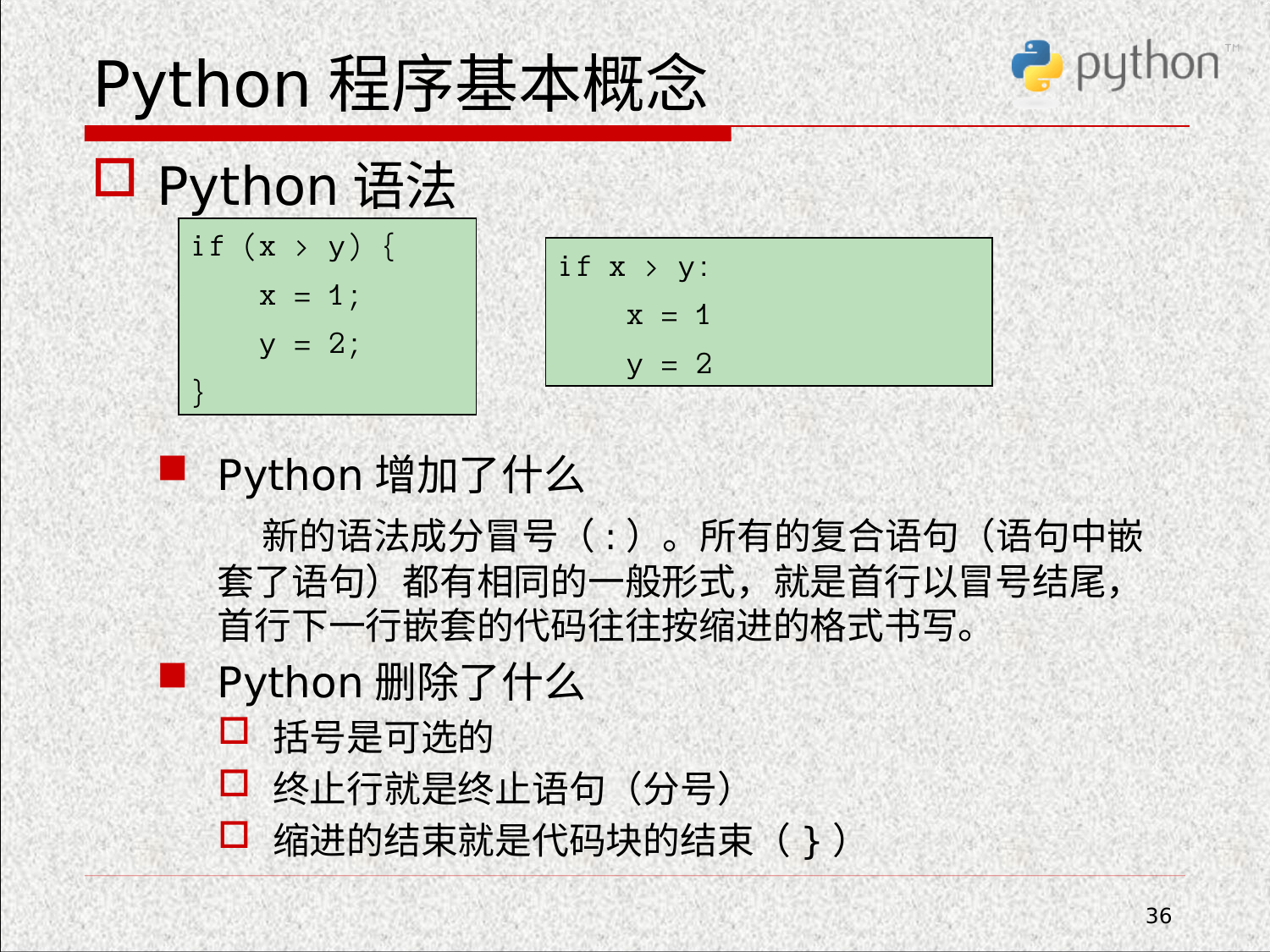

# Python程序基本概念
Python语法

Python增加了什么
          新的语法成分冒号（:）。所有的复合语句（语句中嵌套了语句）都有相同的一般形式，就是首行以冒号结尾，首行下一行嵌套的代码往往按缩进的格式书写。
Python删除了什么
括号是可选的
终止行就是终止语句（分号）
缩进的结束就是代码块的结束（}）

if (x > y) {
    x = 1;
    y = 2;
}
if x > y:
    x = 1
    y = 2
36